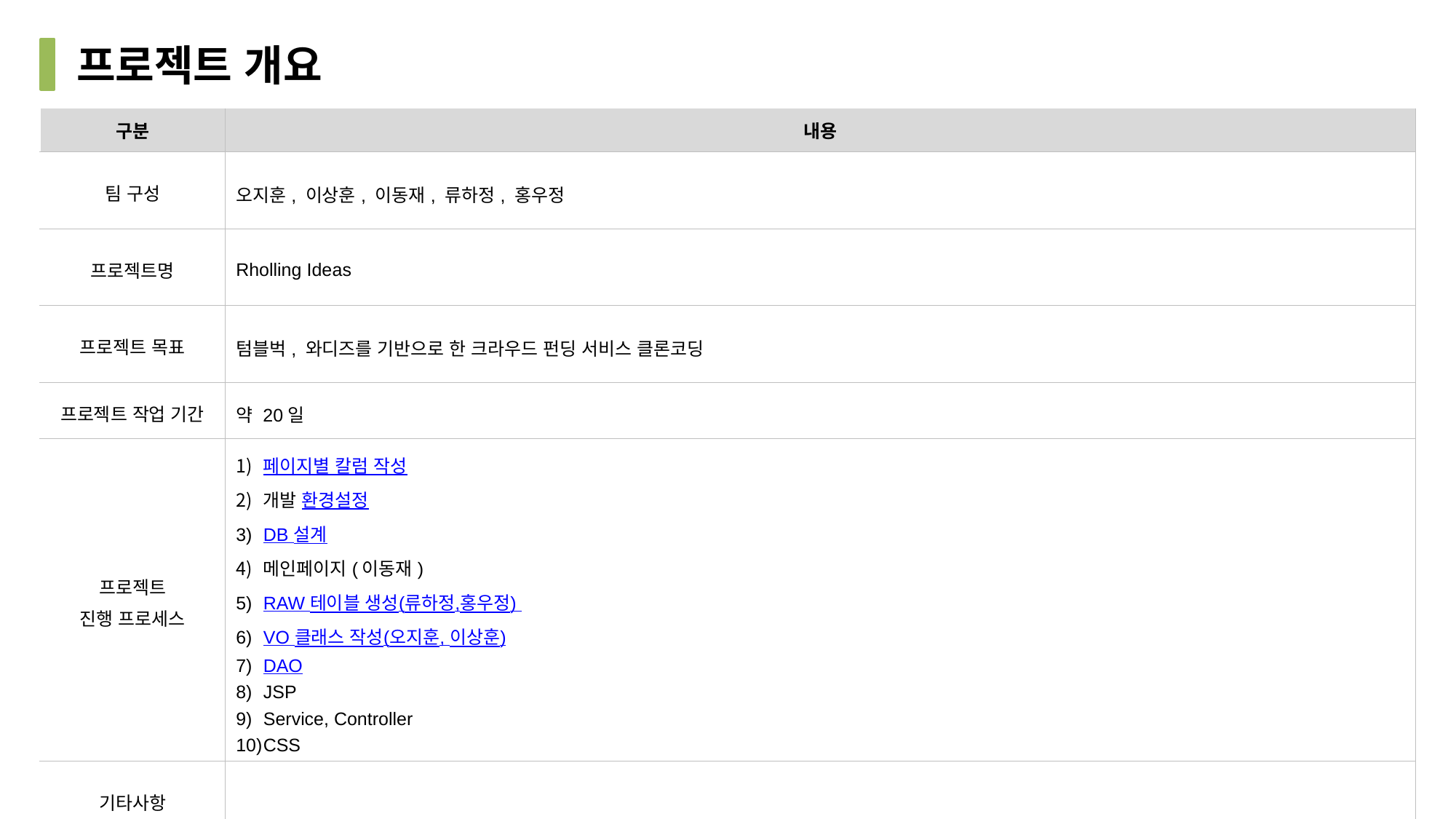

# 프로젝트 개요
| 구분 | 내용 |
| --- | --- |
| 팀 구성 | 오지훈, 이상훈, 이동재, 류하정, 홍우정 |
| 프로젝트명 | Rholling Ideas |
| 프로젝트 목표 | 텀블벅, 와디즈를 기반으로 한 크라우드 펀딩 서비스 클론코딩 |
| 프로젝트 작업 기간 | 약 20일 |
| 프로젝트 진행 프로세스 | 페이지별 칼럼 작성 개발 환경설정 DB 설계 메인페이지(이동재) RAW 테이블 생성(류하정,홍우정) VO 클래스 작성(오지훈, 이상훈) DAO JSP Service, Controller CSS |
| 기타사항 |  |